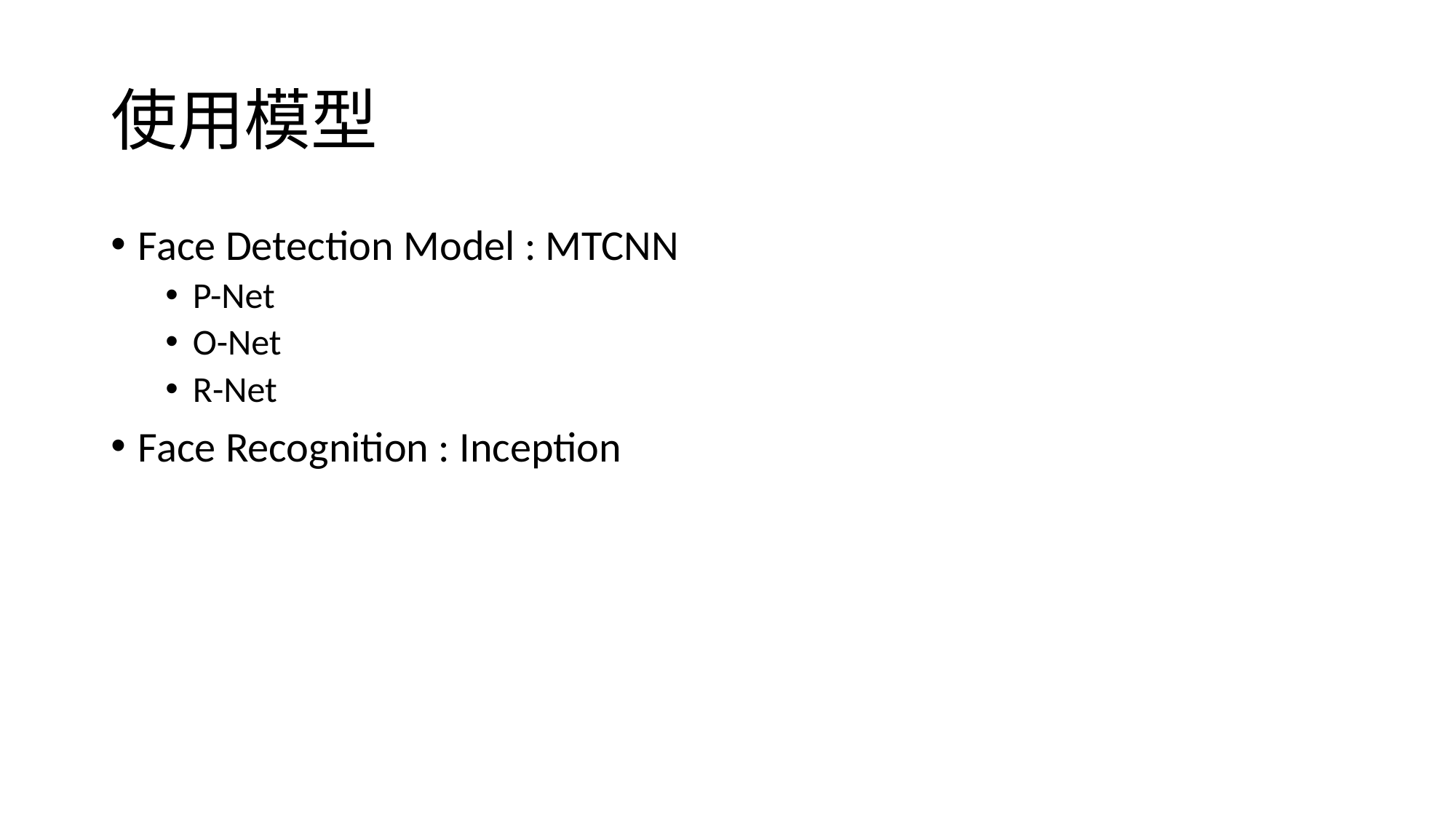

# 使用模型
Face Detection Model : MTCNN
P-Net
O-Net
R-Net
Face Recognition : Inception